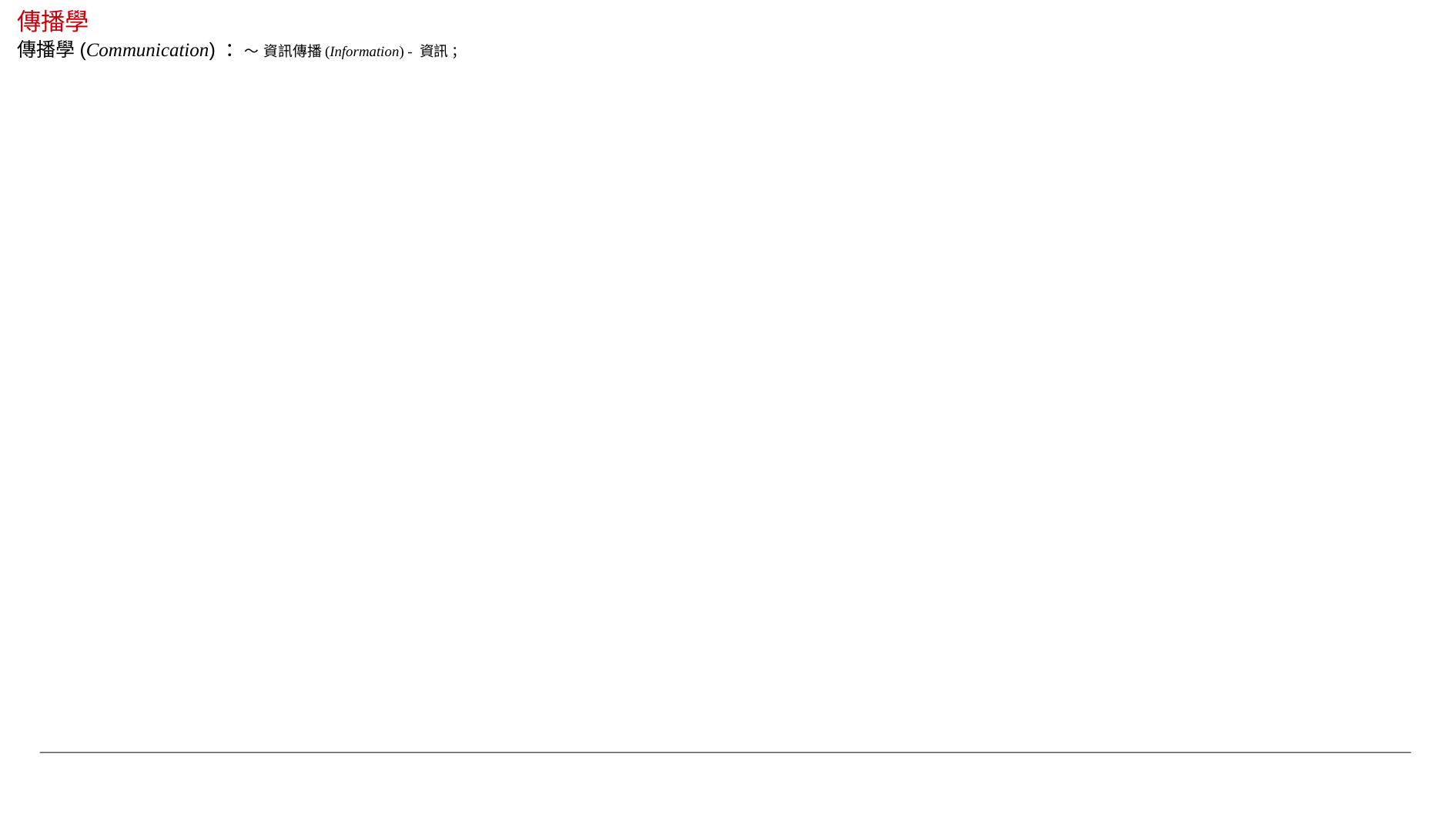

傳播學
傳播學(Communication) ：～ 資訊傳播(Information) - 資訊 ；